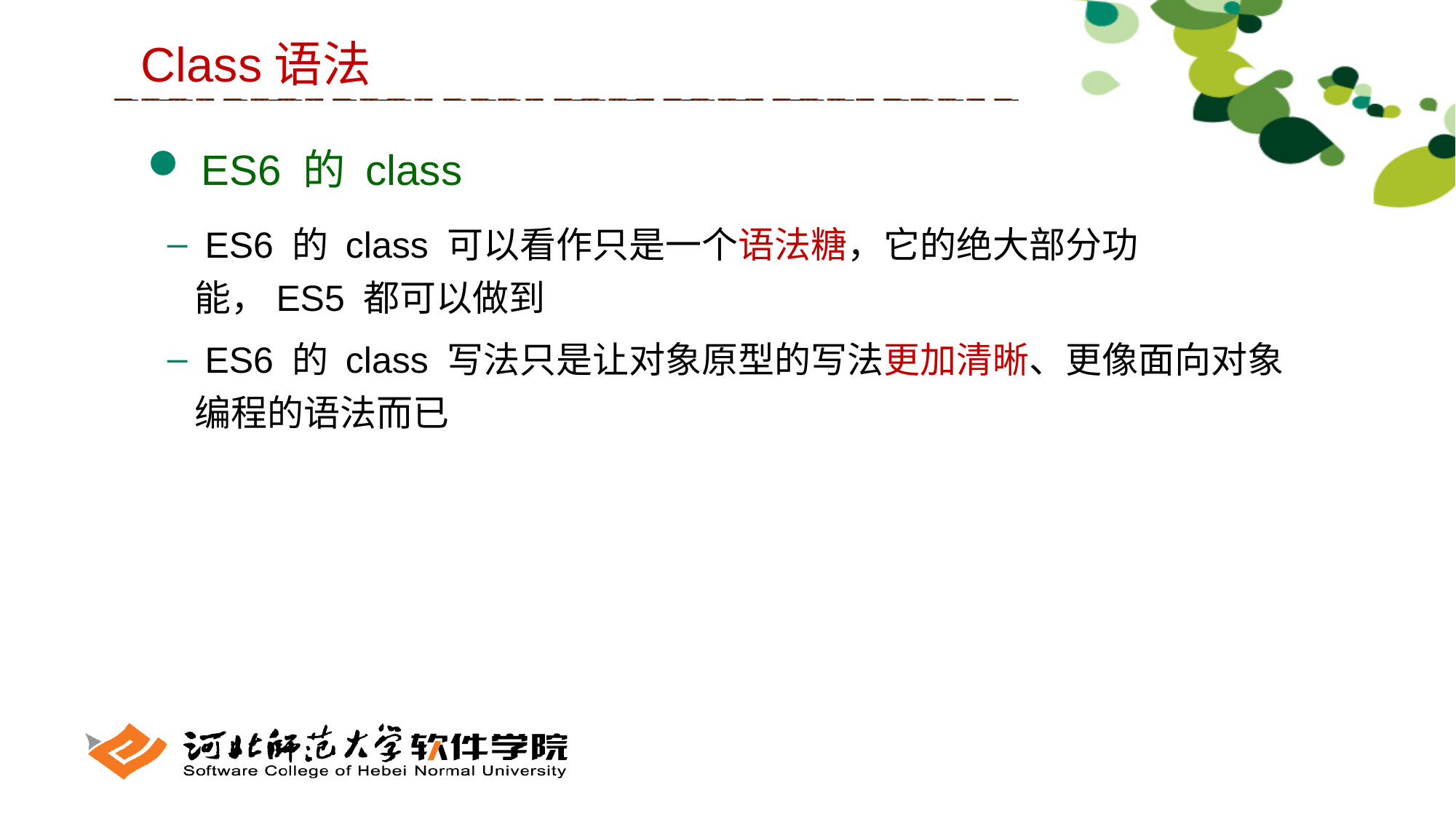

Class语法
 ES6 的 class
 ES6 的 class 可以看作只是一个语法糖，它的绝大部分功能，ES5 都可以做到
 ES6 的 class 写法只是让对象原型的写法更加清晰、更像面向对象编程的语法而已